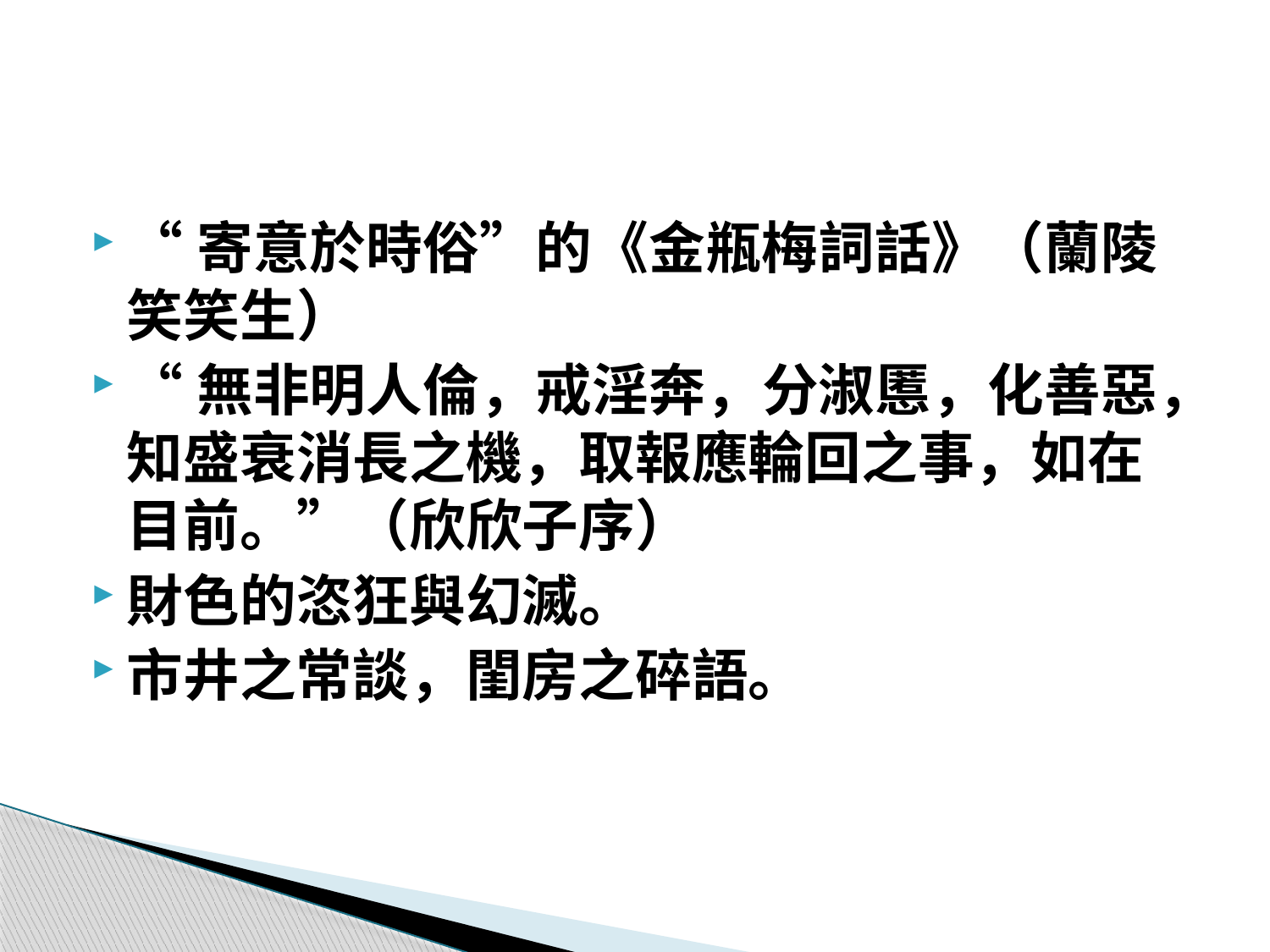

#
“寄意於時俗”的《金瓶梅詞話》（蘭陵笑笑生）
“無非明人倫，戒淫奔，分淑慝，化善惡，知盛衰消長之機，取報應輪回之事，如在目前。”（欣欣子序）
財色的恣狂與幻滅。
市井之常談，閨房之碎語。